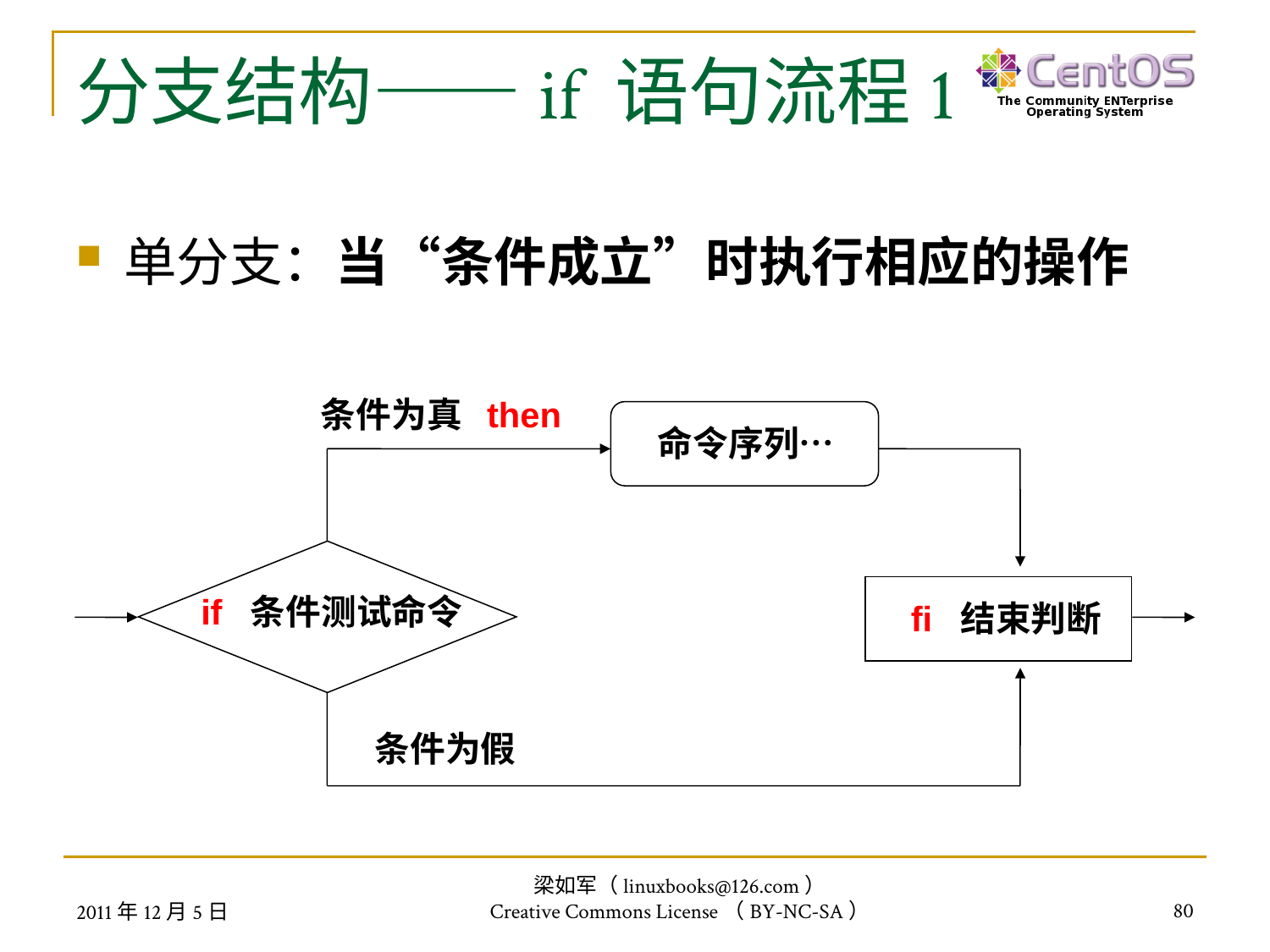

# 分支结构——if 语句流程1
单分支：当“条件成立”时执行相应的操作
条件为真  then

命令序列…

if  条件测试命令
fi  结束判断

条件为假

梁如军（linuxbooks@126.com）
Creative Commons License（BY-NC-SA）
2011年12月5日
80